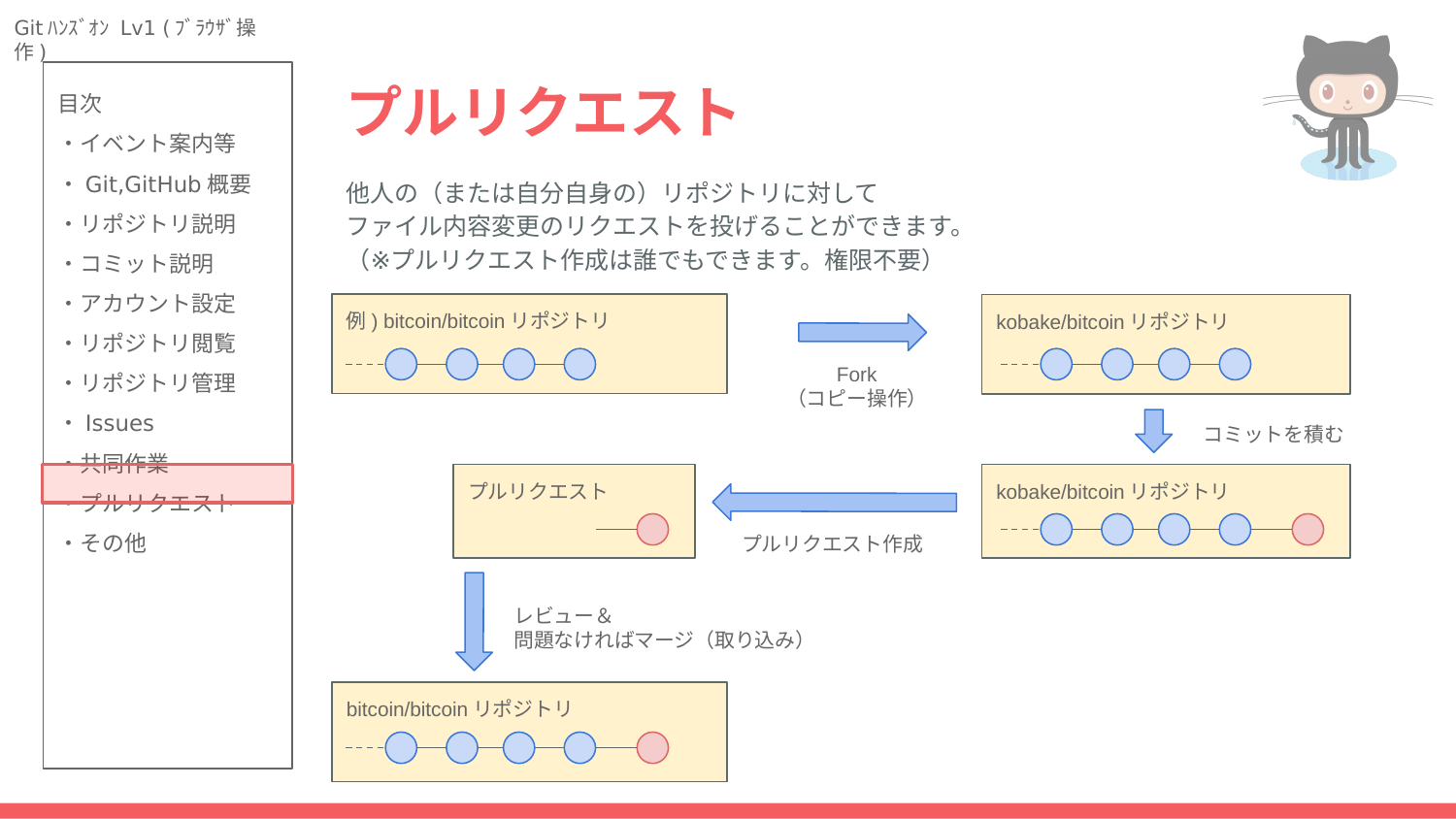

# プルリクエスト
他人の（または自分自身の）リポジトリに対して
ファイル内容変更のリクエストを投げることができます。
（※プルリクエスト作成は誰でもできます。権限不要）
例) bitcoin/bitcoinリポジトリ
kobake/bitcoinリポジトリ

Fork
（コピー操作）

コミットを積む

プルリクエスト
kobake/bitcoinリポジトリ

プルリクエスト作成
レビュー＆
問題なければマージ（取り込み）

bitcoin/bitcoinリポジトリ